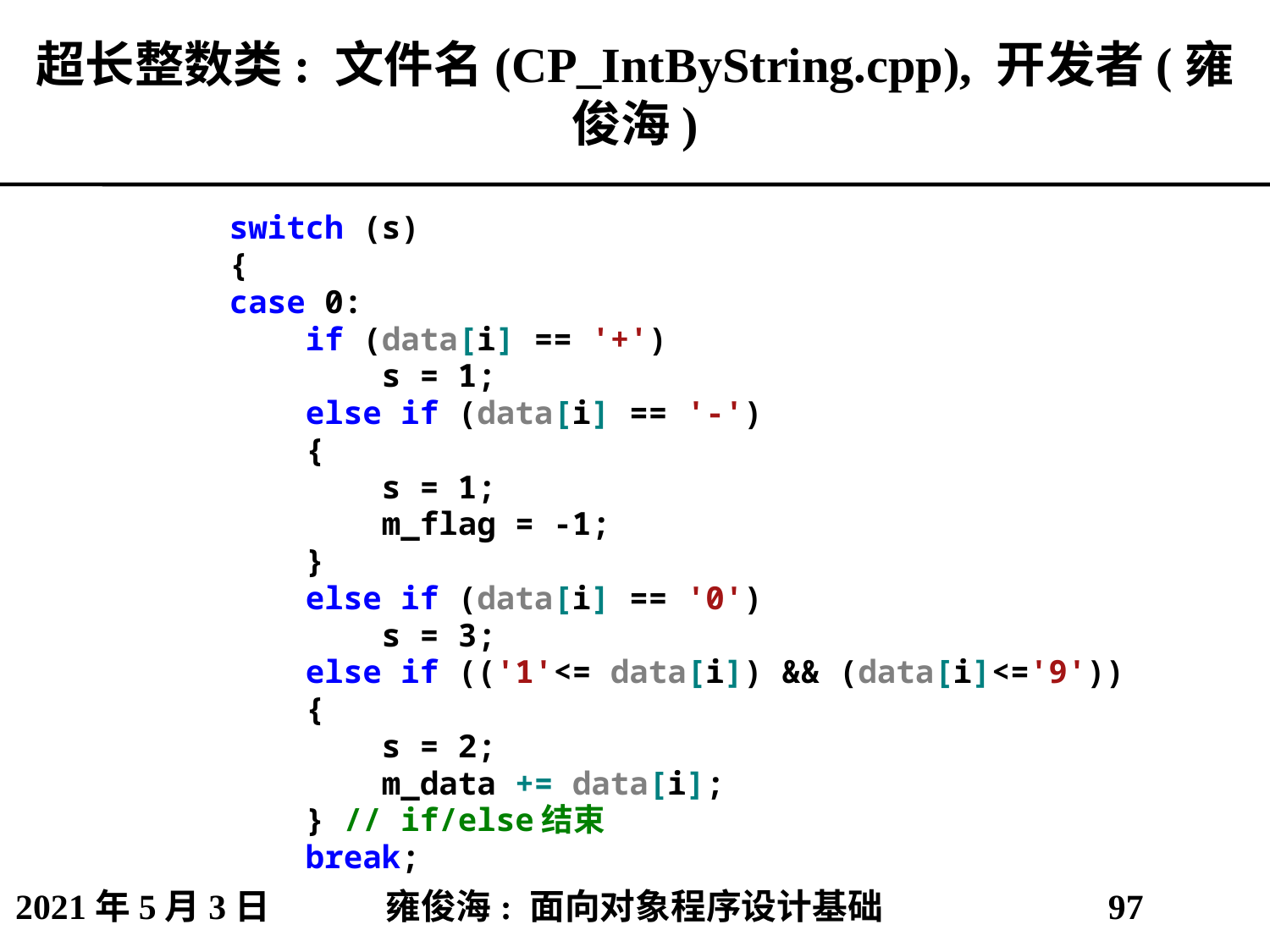

# 超长整数类: 文件名(CP_IntByString.cpp), 开发者(雍俊海)

        switch (s)
        {
        case 0:
            if (data[i] == '+')
                s = 1;
            else if (data[i] == '-')
            {
                s = 1;
                m_flag = -1;
            }
            else if (data[i] == '0')
                s = 3;
            else if (('1'<= data[i]) && (data[i]<='9'))
            {
                s = 2;
                m_data += data[i];
            } // if/else结束
            break;
2021年5月3日
雍俊海: 面向对象程序设计基础
97